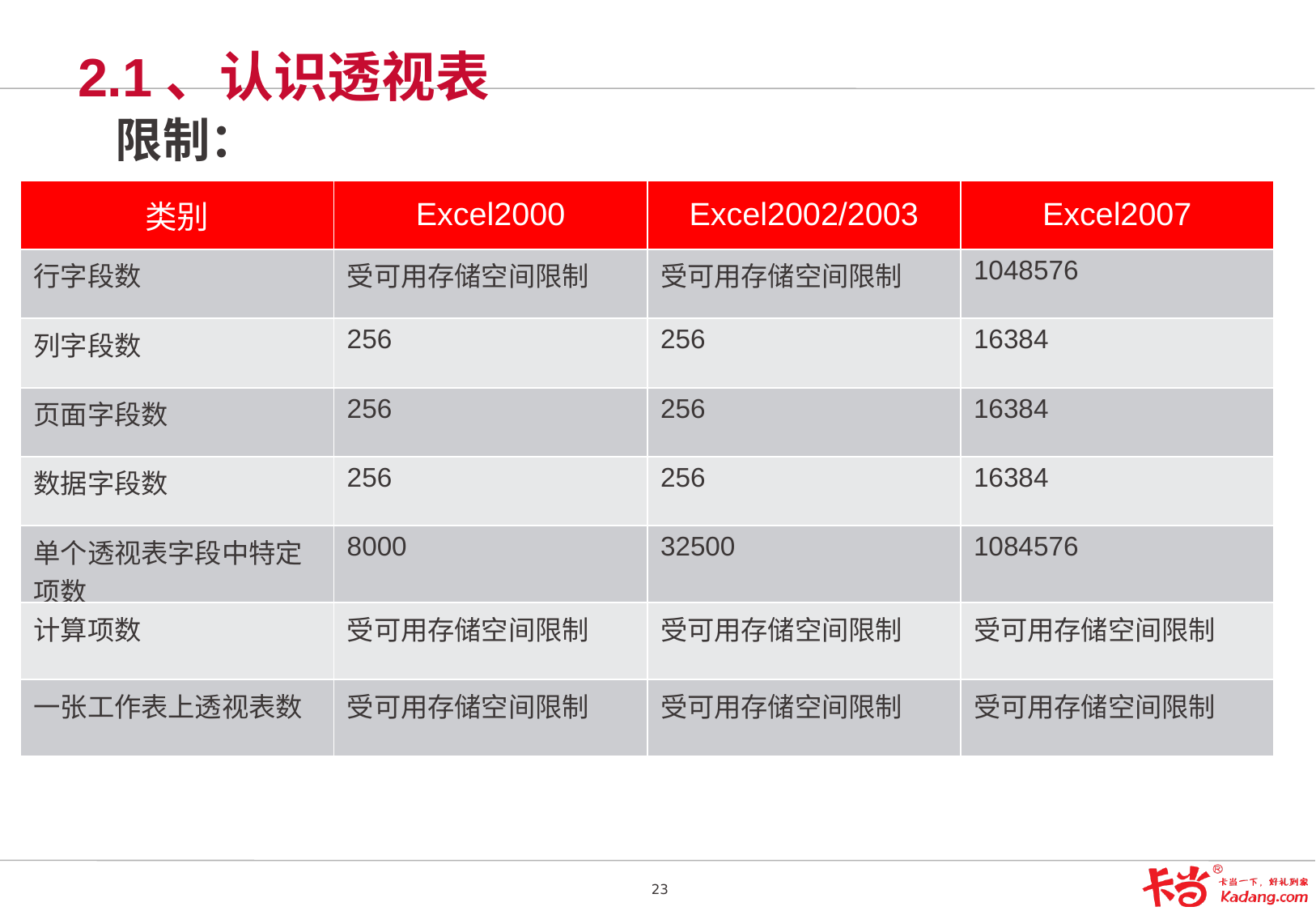

# 2.1、认识透视表
限制：

| 类别 | Excel2000 | Excel2002/2003 | Excel2007 |
| --- | --- | --- | --- |
| 行字段数 | 受可用存储空间限制 | 受可用存储空间限制 | 1048576 |
| 列字段数 | 256 | 256 | 16384 |
| 页面字段数 | 256 | 256 | 16384 |
| 数据字段数 | 256 | 256 | 16384 |
| 单个透视表字段中特定项数 | 8000 | 32500 | 1084576 |
| 计算项数 | 受可用存储空间限制 | 受可用存储空间限制 | 受可用存储空间限制 |
| 一张工作表上透视表数 | 受可用存储空间限制 | 受可用存储空间限制 | 受可用存储空间限制 |